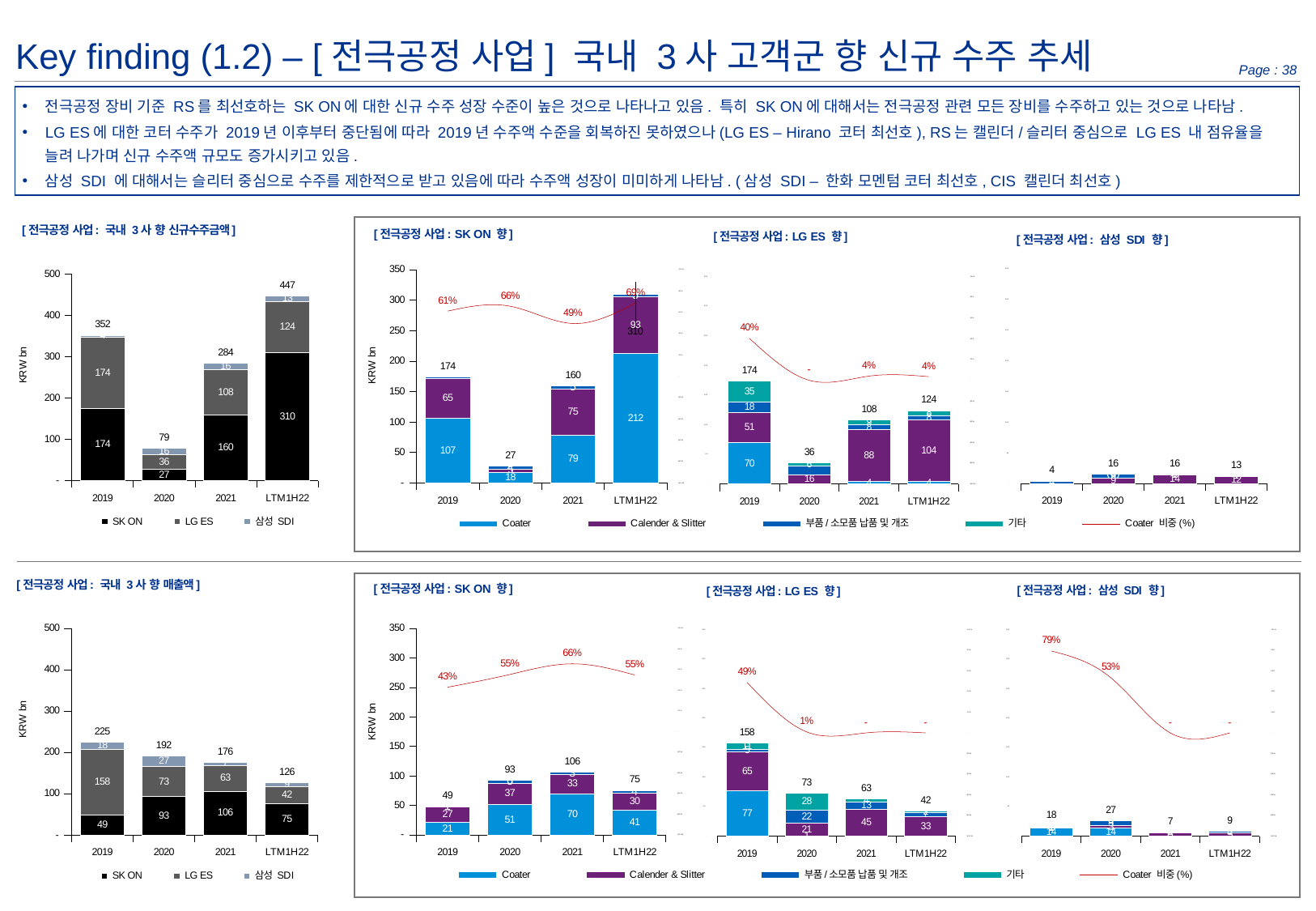

Key finding (1.2) – [전극공정 사업] 국내 3사 고객군 향 신규 수주 추세
전극공정 장비 기준 RS를 최선호하는 SK ON에 대한 신규 수주 성장 수준이 높은 것으로 나타나고 있음. 특히 SK ON에 대해서는 전극공정 관련 모든 장비를 수주하고 있는 것으로 나타남.
LG ES에 대한 코터 수주가 2019년 이후부터 중단됨에 따라 2019년 수주액 수준을 회복하진 못하였으나(LG ES – Hirano 코터 최선호), RS는 캘린더/슬리터 중심으로 LG ES 내 점유율을 늘려 나가며 신규 수주액 규모도 증가시키고 있음.
삼성 SDI 에 대해서는 슬리터 중심으로 수주를 제한적으로 받고 있음에 따라 수주액 성장이 미미하게 나타남. (삼성 SDI – 한화 모멘텀 코터 최선호, CIS 캘린더 최선호)

### Chart: [전극공정 사업: SK ON 향]

| Category | Coater | Calender & Slitter | 부품/소모품 납품 및 개조 | 기타 | 합계 | Coater 비중(%) |
|---|---|---|---|---|---|---|
| 2019 | 106548228850.0 | 64986458957.0 | 2561028080.0 | 170000000.0 | 174265715887.0 | 0.6114124531476381 |
| 2020 | 18002391300.0 | 5308068778.0 | 4113600449.0 | 0.0 | 27424060527.0 | 0.6564451417497413 |
| 2021 | 79087550027.0 | 75462616657.0 | 5290540913.0 | 0.0 | 159840707597.0 | 0.4947897892594438 |
| LTM1H22 | 212431343850.0 | 92816979992.0 | 4689018997.0 | 0.0 | 309937342839.0 | 0.6854009326664117 |

### Chart: [전극공정 사업: 국내 3사 향 신규수주금액]

| Category | SK ON | LG ES | 삼성 SDI |  |  | Total |
|---|---|---|---|---|---|---|
| 2019 | 174265715887.0 | 173814689112.42883 | 3533987040.0 | None | None | 351614392039.42883 |
| 2020 | 27424060527.0 | 36245652127.0 | 15632166875.0 | None | None | 79301879529.0 |
| 2021 | 159840707597.0 | 108429630880.862 | 15557428753.0 | None | None | 283827767230.862 |
| LTM1H22 | 309937342839.0 | 124028017174.668 | 12853771347.0 | None | None | 446819131360.66797 |

### Chart: [전극공정 사업: LG ES 향]

| Category | Coater | Calender & Slitter | 부품/소모품 납품 및 개조 | 기타 |  |  |  | 합계 | Coater 비중(%) |
|---|---|---|---|---|---|---|---|---|---|
| 2019 | 70250225830.3 | 51110958364.100006 | 17523462242.986 | 34930042675.0428 | None | None | None | 173814689112.42883 | 0.40416737037029093 |
| 2020 | 0.0 | 16074259386.0 | 14322966756.0 | 5848425985.0 | None | None | None | 36245652127.0 | 0.0 |
| 2021 | 4350000000.0 | 88019572375.332 | 7528662918.53 | 8531395587.0 | None | None | None | 108429630880.862 | 0.040118185081526286 |
| LTM1H22 | 4350000000.0 | 103570022484.668 | 7892801655.0 | 8215193035.0 | None | None | None | 124028017174.668 | 0.03507272065692962 |

### Chart: [전극공정 사업: 삼성 SDI 향]

| Category | Coater | Calender & Slitter | 부품/소모품 납품 및 개조 | 기타 |  |  |  | 합계 |
|---|---|---|---|---|---|---|---|---|
| 2019 | -800000000.0 | 0.0 | 4360687040.0 | -26700000.0 | None | None | None | 3533987040.0 |
| 2020 | -87500000.0 | 9255700000.0 | 6306216875.0 | 157750000.0 | None | None | None | 15632166875.0 |
| 2021 | 0.0 | 14114200000.0 | 1336228753.0 | 107000000.0 | None | None | None | 15557428753.0 |
| LTM1H22 | 0.0 | 11544000000.0 | 1309771347.0 | 0.0 | None | None | None | 12853771347.0 |

### Chart: [전극공정 사업: LG ES 향]

| Category | Coater | Calender & Slitter | 부품/소모품 납품 및 개조 | 기타 |  |  |  | 합계 | Coater 비중(%) |
|---|---|---|---|---|---|---|---|---|---|
| 2019 | 77150225830.3 | 65284826781.100006 | 4744832188.059999 | 10640920008.0428 | None | None | None | 157820804807.5028 | 0.488846992792881 |
| 2020 | 700000000.0 | 21113103592.0 | 22379622642.0 | 28353751126.0 | None | None | None | 72546477360.0 | 0.009648986766460964 |
| 2021 | 0.0 | 45255398730.0 | 13003185569.53 | 4312225845.0 | None | None | None | 62570810144.53 | 0.0 |
| LTM1H22 | 0.0 | 33322146501.0 | 6574809043.0 | 2369694597.0 | None | None | None | 42266650141.0 | 0.0 |

### Chart: [전극공정 사업: SK ON 향]

| Category | Coater | Calender & Slitter | 부품/소모품 납품 및 개조 | 기타 | 합계 | Coater 비중(%) |
|---|---|---|---|---|---|---|
| 2019 | 21035444000.0 | 26887121600.0 | 1007833000.0 | 0.0 | 48930398600.0 | 0.42990542897396306 |
| 2020 | 51443045600.0 | 36547224800.0 | 4792669176.0 | 170000000.0 | 92952939576.0 | 0.5534310785076274 |
| 2021 | 69800840750.0 | 33095148532.0 | 3417624924.0 | 0.0 | 106313614206.0 | 0.6565559949335319 |
| LTM1H22 | 41365063131.0 | 29548232657.0 | 4498737176.0 | 0.0 | 75412032964.0 | 0.5485207268016067 |

### Chart: [전극공정 사업: 국내 3사 향 매출액]

| Category | SK ON | LG ES | 삼성 SDI |  |  | Total |
|---|---|---|---|---|---|---|
| 2019 | 48930398600.0 | 157820804807.5028 | 18208216400.0 | None | None | 224959419807.5028 |
| 2020 | 92952939576.0 | 72546477360.0 | 26584437615.0 | None | None | 192083854551.0 |
| 2021 | 106313614206.0 | 62570810144.53 | 7384996519.0 | None | None | 176269420869.53 |
| LTM1H22 | 75412032964.0 | 42266650141.0 | 8712520142.0 | None | None | 126391203247.0 |

### Chart: [전극공정 사업: 삼성 SDI 향]

| Category | Coater | Calender & Slitter | 부품/소모품 납품 및 개조 | 기타 |  |  |  | 합계 | Coater 비중(%) |
|---|---|---|---|---|---|---|---|---|---|
| 2019 | 14436700000.0 | 840000000.0 | 959216400.0 | 1972300000.0 | None | None | None | 18208216400.0 | 0.7928673343315493 |
| 2020 | 14199390000.0 | 3490000000.0 | 8893297615.0 | 1750000.0 | None | None | None | 26584437615.0 | 0.5341241445705114 |
| 2021 | 0.0 | 5595700000.0 | 1526296519.0 | 263000000.0 | None | None | None | 7384996519.0 | 0.0 |
| LTM1H22 | 0.0 | 5485700000.0 | 2963820142.0 | 263000000.0 | None | None | None | 8712520142.0 | 0.0 |